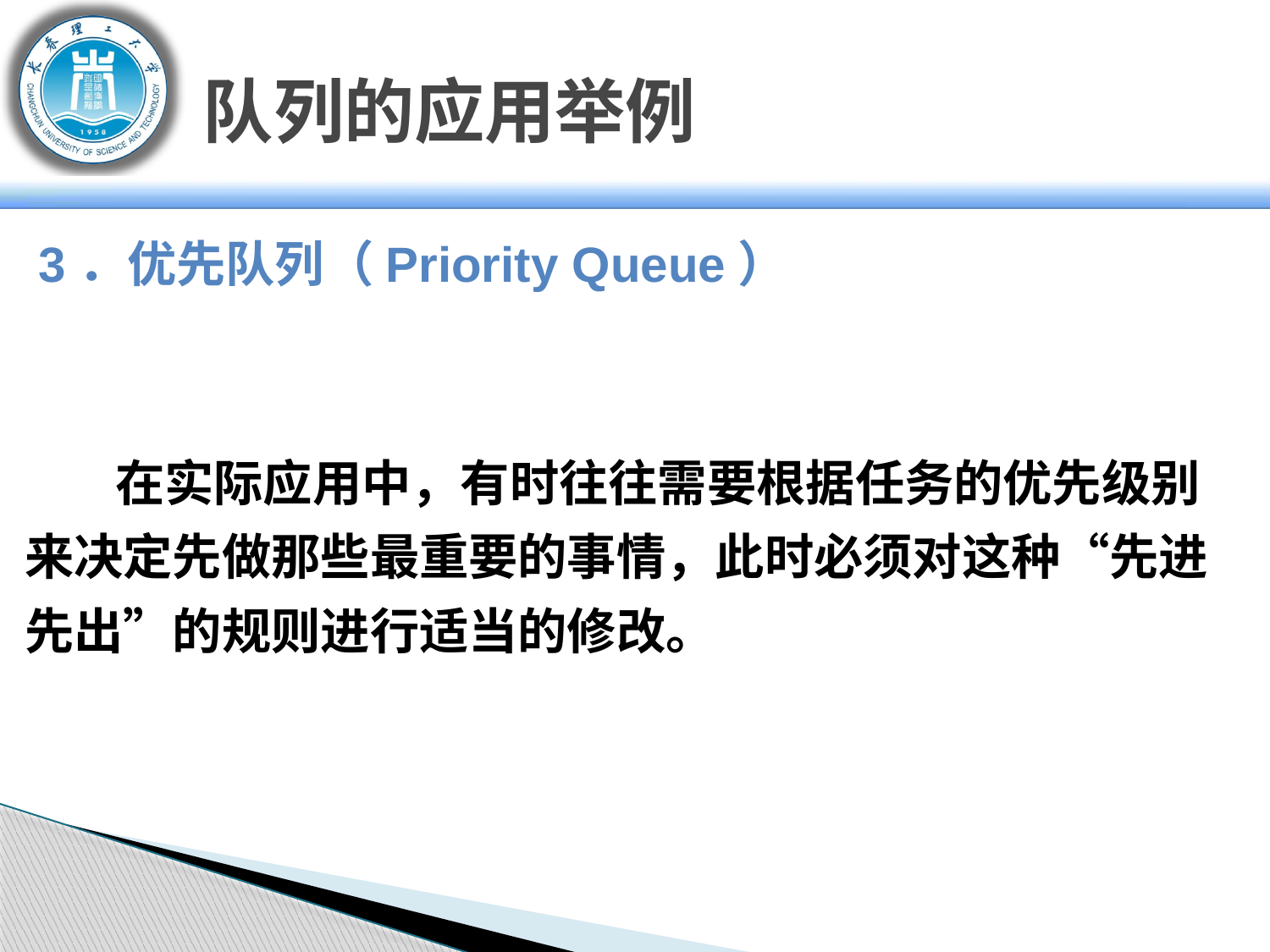

队列的应用举例

 3．优先队列（Priority Queue）

       在实际应用中，有时往往需要根据任务的优先级别来决定先做那些最重要的事情，此时必须对这种“先进先出”的规则进行适当的修改。